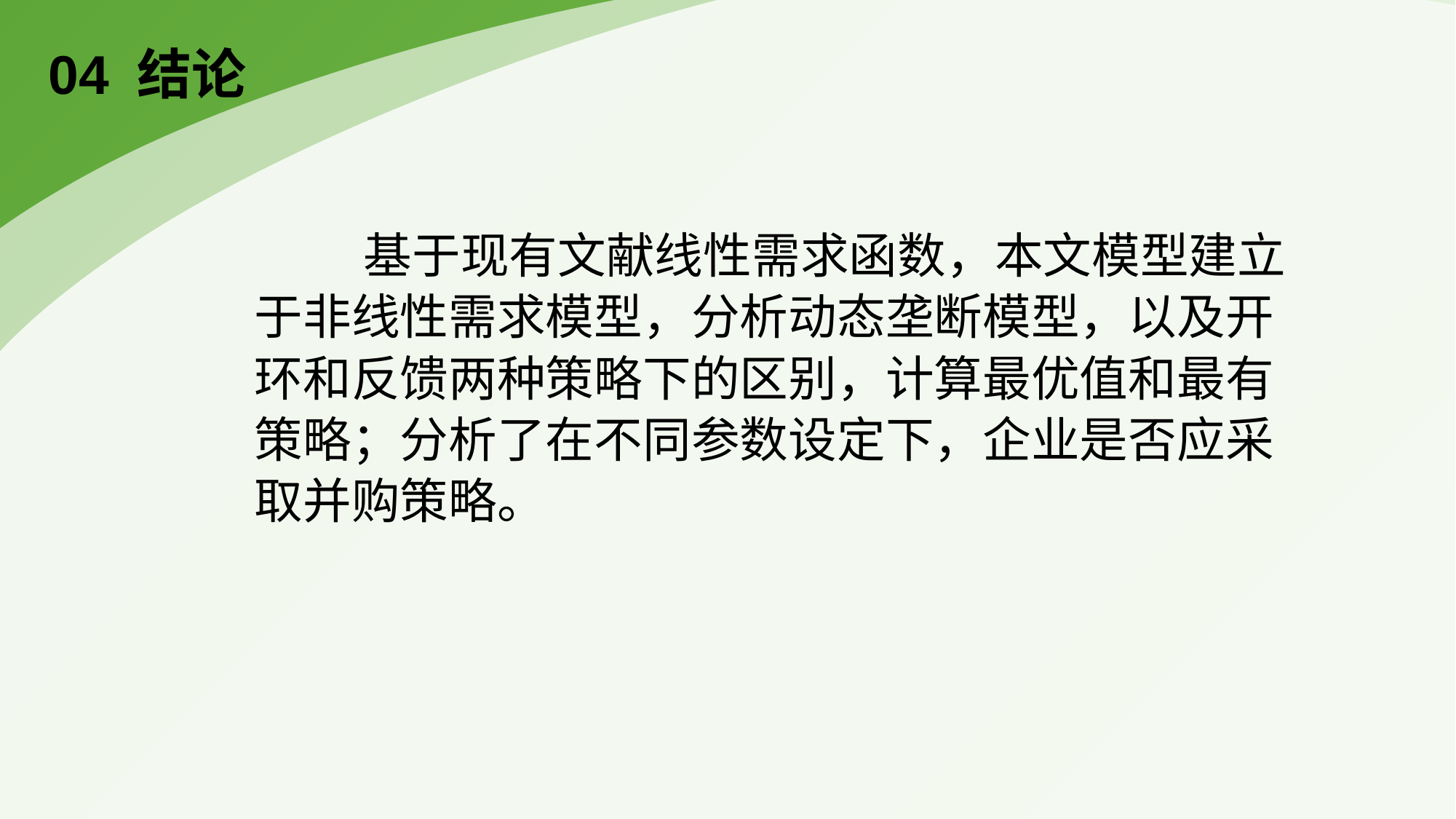

04 结论
	基于现有文献线性需求函数，本文模型建立于非线性需求模型，分析动态垄断模型，以及开环和反馈两种策略下的区别，计算最优值和最有策略；分析了在不同参数设定下，企业是否应采取并购策略。